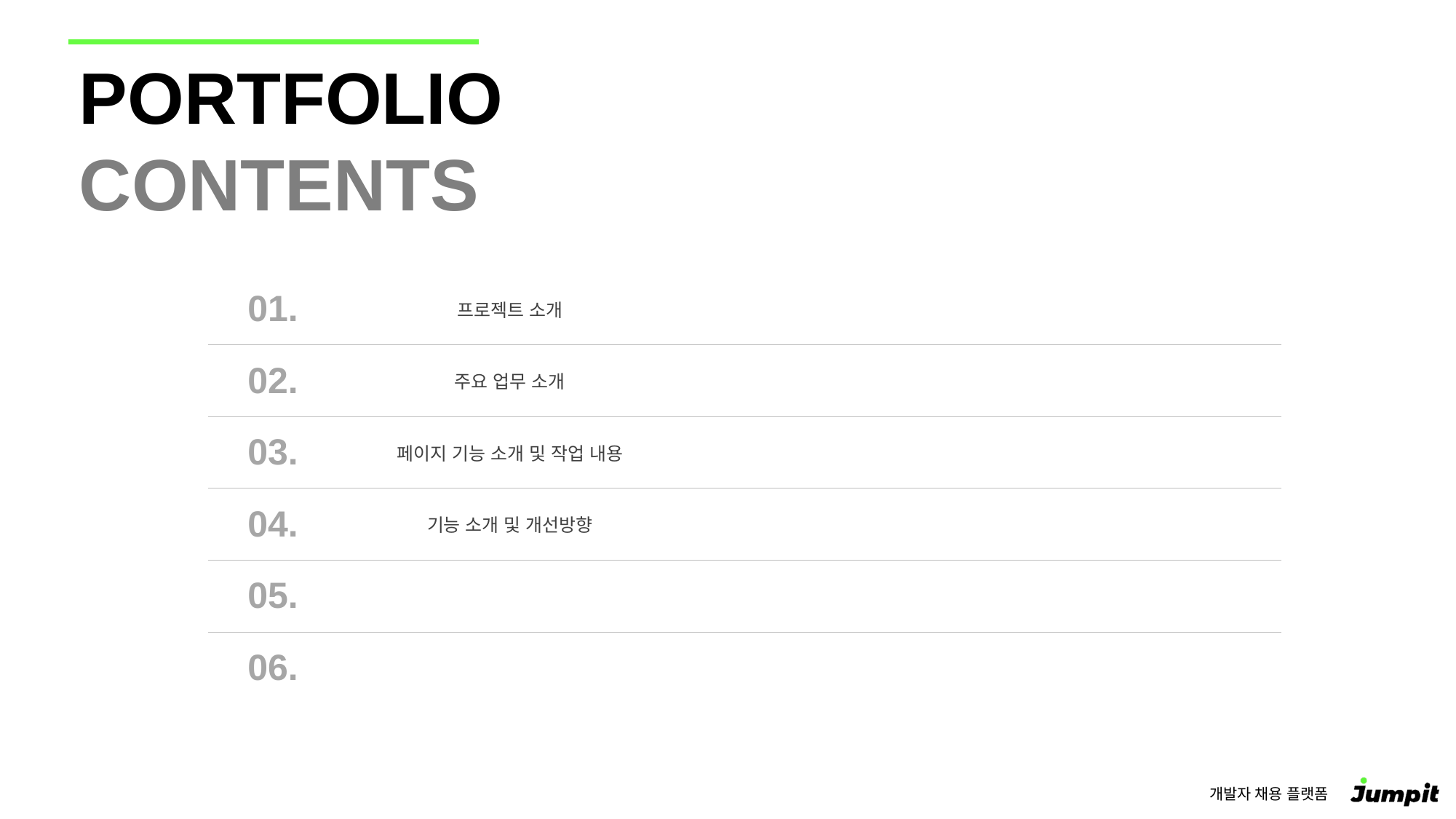

| 01. | 프로젝트 소개 |  |
| --- | --- | --- |
| 02. | 주요 업무 소개 |  |
| 03. | 페이지 기능 소개 및 작업 내용 |  |
| 04. | 기능 소개 및 개선방향 |  |
| 05. |  |  |
| 06. |  |  |